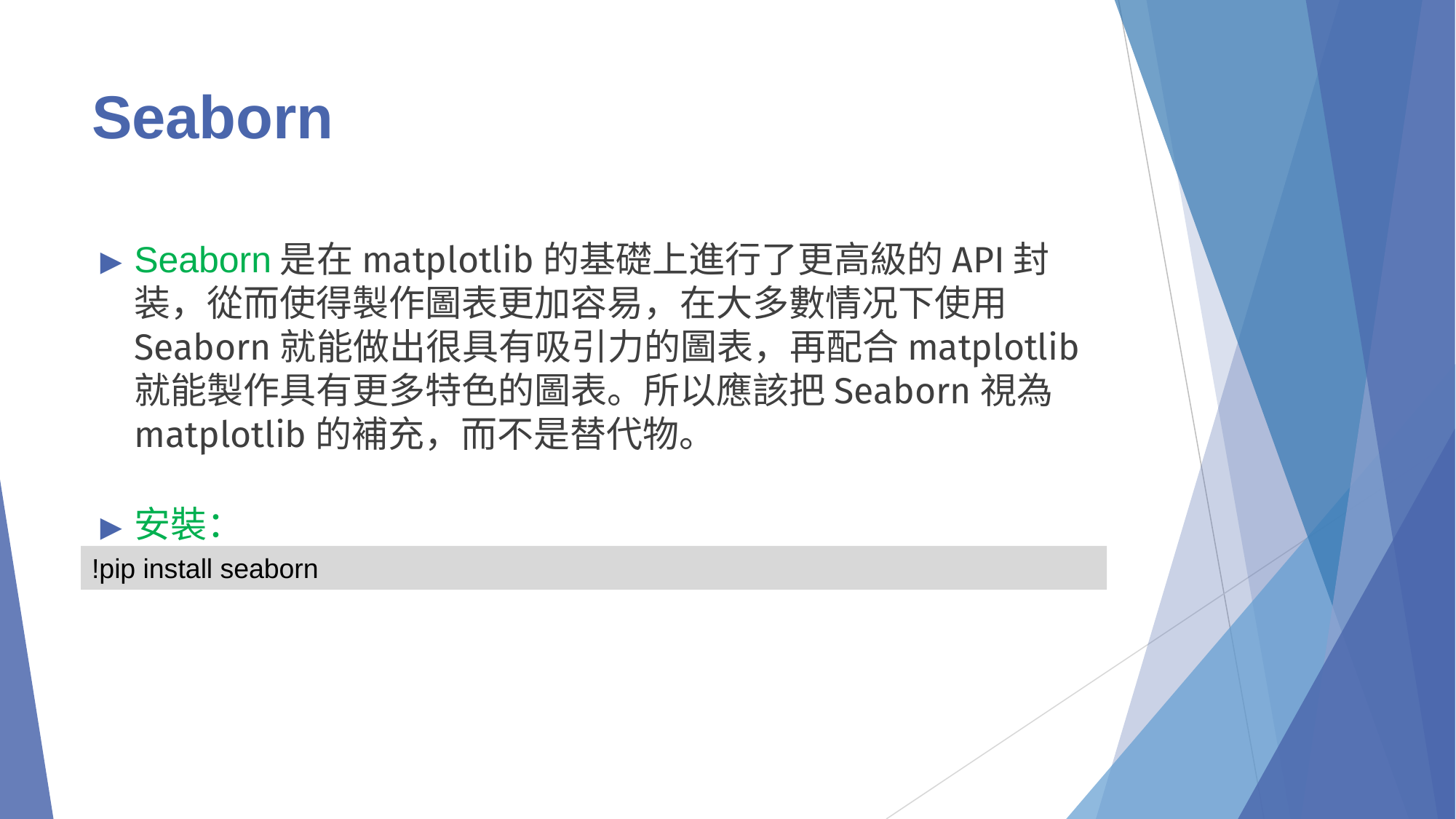

# Seaborn
Seaborn是在matplotlib的基礎上進行了更高級的API封装，從而使得製作圖表更加容易，在大多數情况下使用Seaborn就能做出很具有吸引力的圖表，再配合matplotlib就能製作具有更多特色的圖表。所以應該把Seaborn視為matplotlib的補充，而不是替代物。

安裝：
!pip install seaborn